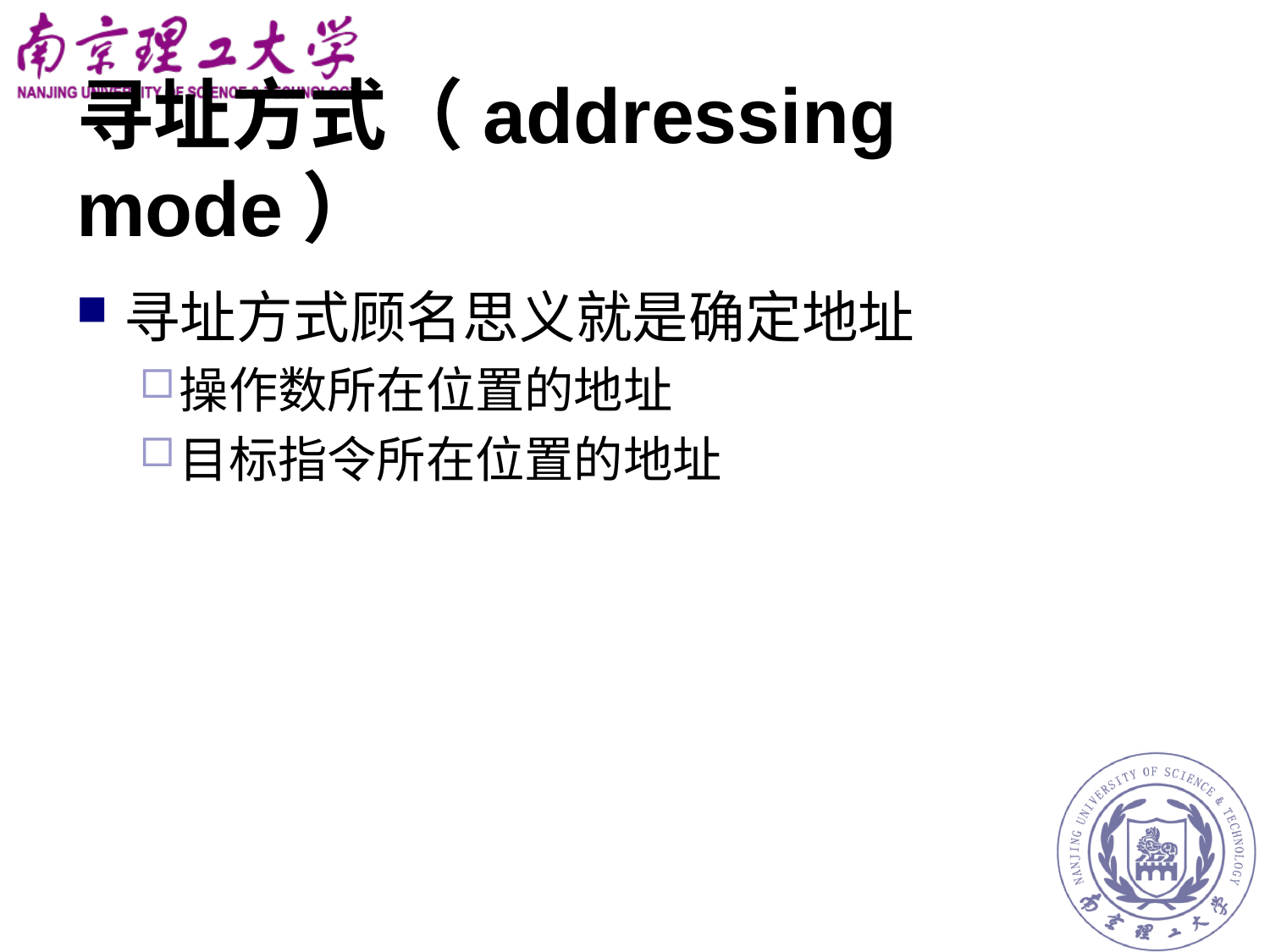

# 寻址方式（addressing mode）
寻址方式顾名思义就是确定地址
操作数所在位置的地址
目标指令所在位置的地址